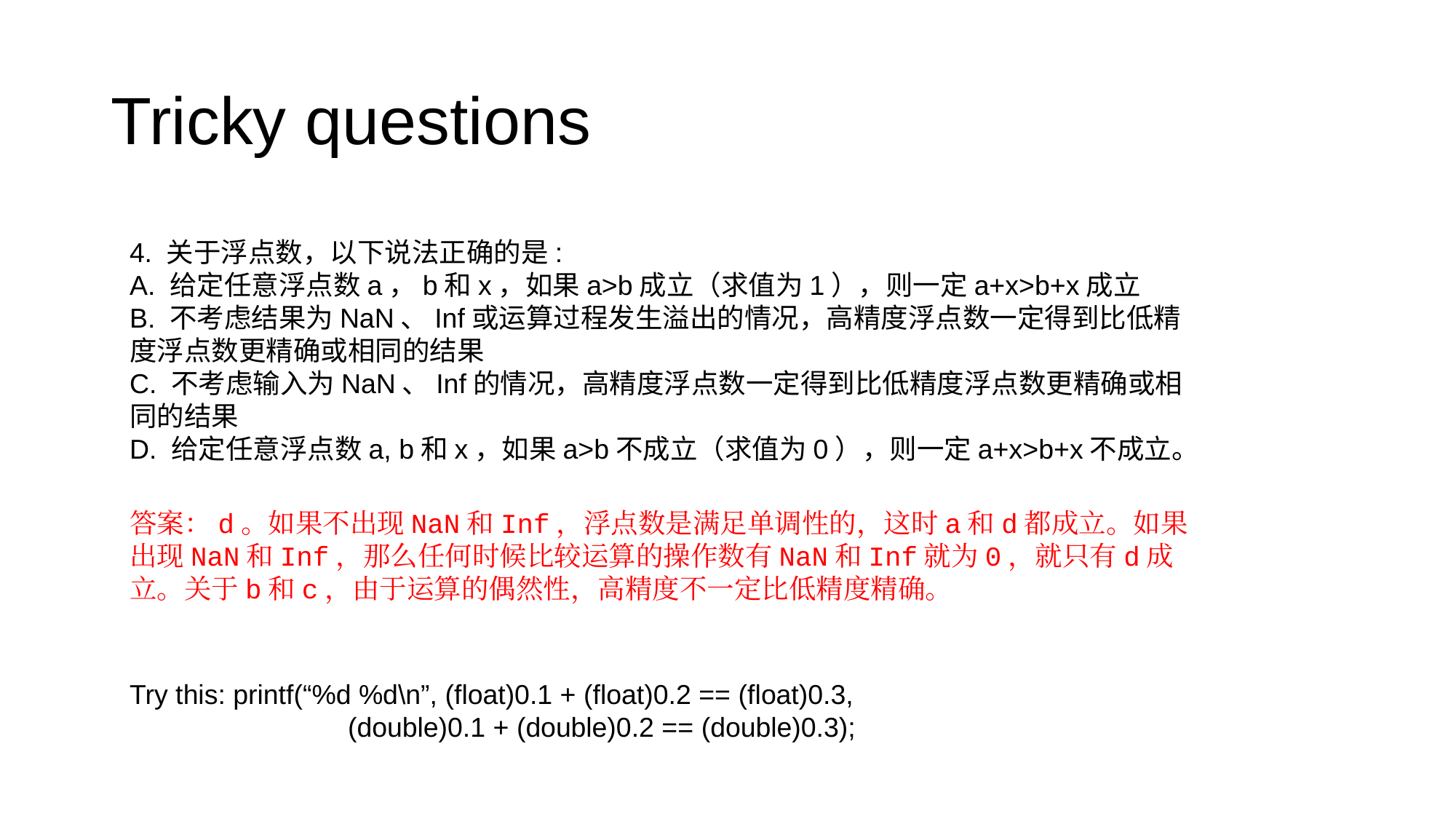

# Tricky questions
4. 关于浮点数，以下说法正确的是:
A. 给定任意浮点数a，b和x，如果a>b成立（求值为1），则一定a+x>b+x成立
B. 不考虑结果为NaN、Inf或运算过程发生溢出的情况，高精度浮点数一定得到比低精度浮点数更精确或相同的结果
C. 不考虑输入为NaN、Inf的情况，高精度浮点数一定得到比低精度浮点数更精确或相同的结果
D. 给定任意浮点数a, b和x，如果a>b不成立（求值为0），则一定a+x>b+x不成立。
答案：d。如果不出现NaN和Inf，浮点数是满足单调性的，这时a和d都成立。如果出现NaN和Inf，那么任何时候比较运算的操作数有NaN和Inf就为0，就只有d成立。关于b和c，由于运算的偶然性，高精度不一定比低精度精确。
Try this: printf(“%d %d\n”, (float)0.1 + (float)0.2 == (float)0.3,
		(double)0.1 + (double)0.2 == (double)0.3);